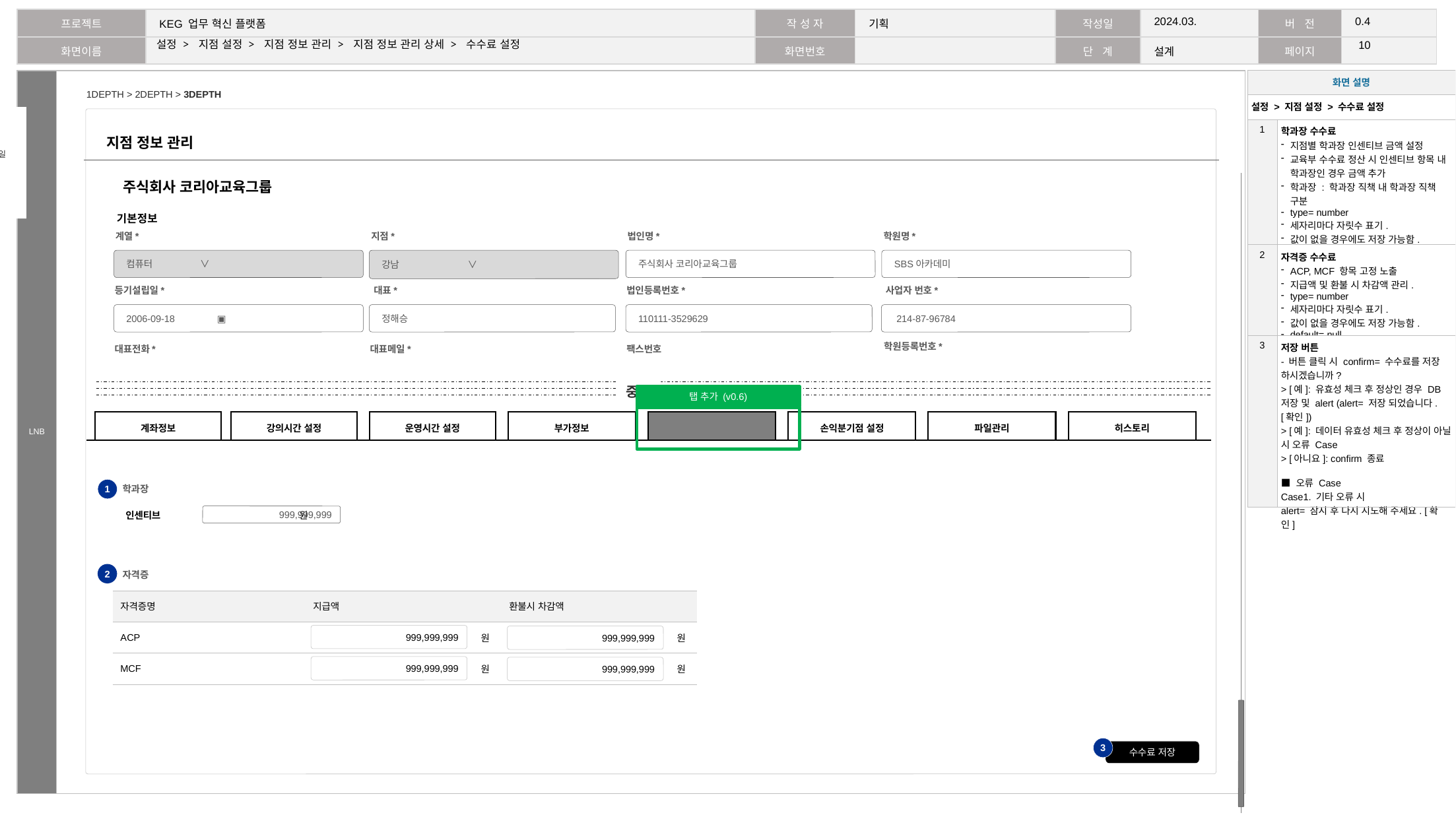

10

# 설정 > 지점 설정 > 지점 정보 관리 > 지점 정보 관리 상세 > 수수료 설정
| 화면 설명 |  |
| --- | --- |
| 설정 > 지점 설정 > 수수료 설정 |  |
| 1 | 학과장 수수료 지점별 학과장 인센티브 금액 설정 교육부 수수료 정산 시 인센티브 항목 내 학과장인 경우 금액 추가 학과장 : 학과장 직책 내 학과장 직책 구분 type= number 세자리마다 자릿수 표기. 값이 없을 경우에도 저장 가능함. default= null |
| 2 | 자격증 수수료 ACP, MCF 항목 고정 노출 지급액 및 환불 시 차감액 관리. type= number 세자리마다 자릿수 표기. 값이 없을 경우에도 저장 가능함. default= null |
| 3 | 저장 버튼 - 버튼 클릭 시 confirm= 수수료를 저장 하시겠습니까? > [예]: 유효성 체크 후 정상인 경우 DB 저장 및 alert (alert= 저장 되었습니다. [확인]) > [예]: 데이터 유효성 체크 후 정상이 아닐 시 오류 Case > [아니요]: confirm 종료 ■ 오류 Case Case1. 기타 오류 시 alert= 잠시 후 다시 시도해 주세요. [확인] |
V0.2-240318
지점정보 관리 상세
- 적용기간 → 적용일
개념으로 변경
지점 정보 관리
주식회사 코리아교육그룹
기본정보
계열*
지점*
법인명*
학원명*
컴퓨터                  ∨
강남                          ∨
주식회사 코리아교육그룹
SBS아카데미
등기설립일*
대표*
법인등록번호*
사업자 번호*
2006-09-18                ▣
정해승
110111-3529629
 214-87-96784
학원등록번호*
대표전화*
대표메일*
팩스번호
중략
탭 추가 (v0.6)

계좌정보
강의시간 설정
운영시간 설정
부가정보
수수료 설정
손익분기점 설정
파일관리
히스토리
학과장
1
| 인센티브 | 원 |
| --- | --- |
999,999,999
자격증
2
| 자격증명 | 지급액 | 환불시 차감액 |
| --- | --- | --- |
| ACP | 원 | 원 |
| MCF | 원 | 원 |
999,999,999
999,999,999
999,999,999
999,999,999

3
수수료 저장